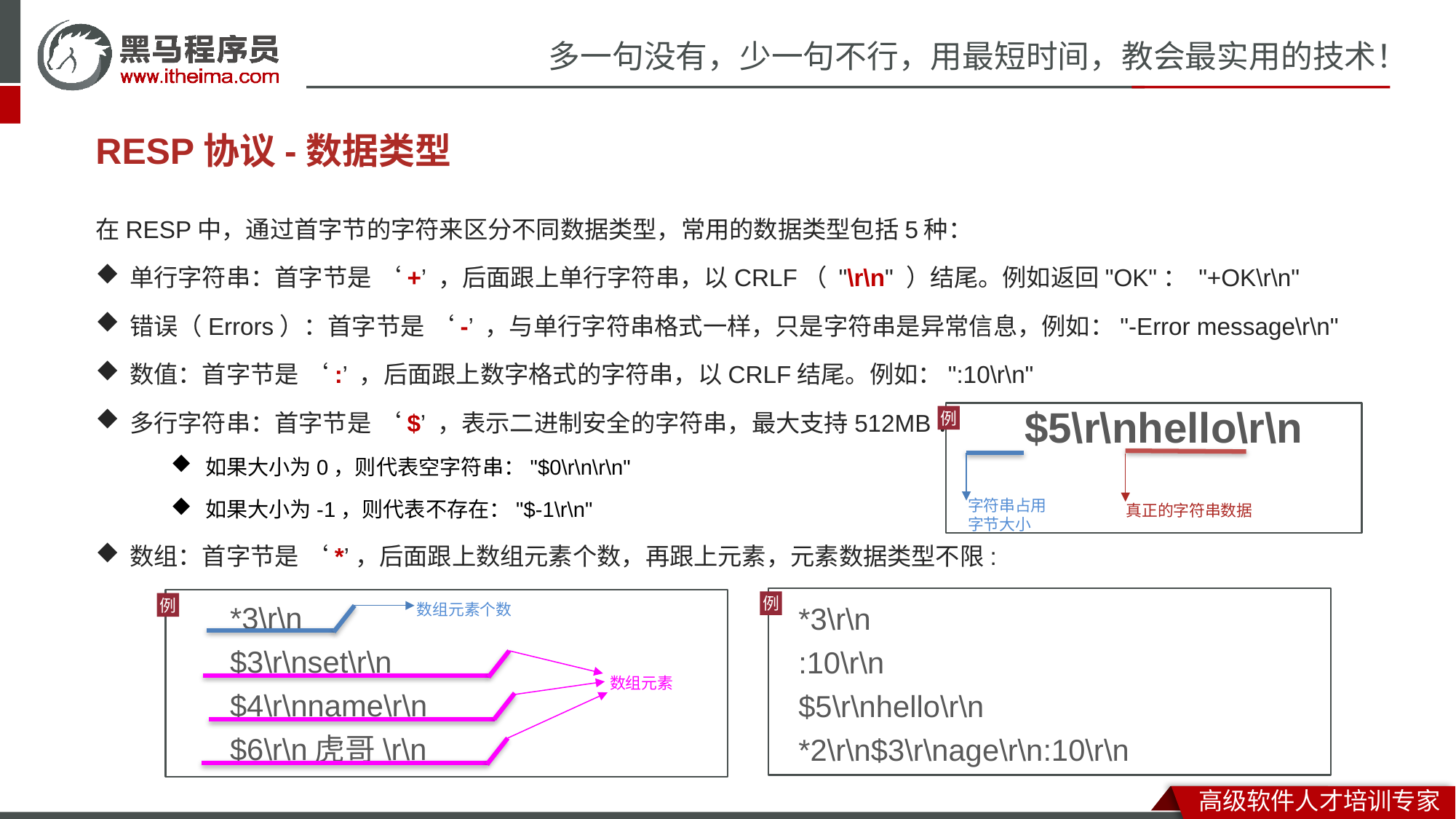

# RESP协议-数据类型
在RESP中，通过首字节的字符来区分不同数据类型，常用的数据类型包括5种：
单行字符串：首字节是 ‘+’ ，后面跟上单行字符串，以CRLF（ "\r\n" ）结尾。例如返回"OK"： "+OK\r\n"
错误（Errors）：首字节是 ‘-’ ，与单行字符串格式一样，只是字符串是异常信息，例如："-Error message\r\n"
数值：首字节是 ‘:’ ，后面跟上数字格式的字符串，以CRLF结尾。例如：":10\r\n"
多行字符串：首字节是 ‘$’ ，表示二进制安全的字符串，最大支持512MB：
如果大小为0，则代表空字符串："$0\r\n\r\n"
如果大小为-1，则代表不存在："$-1\r\n"
数组：首字节是 ‘*’，后面跟上数组元素个数，再跟上元素，元素数据类型不限:
$5\r\nhello\r\n

例
字符串占用字节大小
真正的字符串数据
*3\r\n
$3\r\nset\r\n
$4\r\nname\r\n
$6\r\n虎哥\r\n
*3\r\n
:10\r\n
$5\r\nhello\r\n
*2\r\n$3\r\nage\r\n:10\r\n

例

例
数组元素个数
数组元素